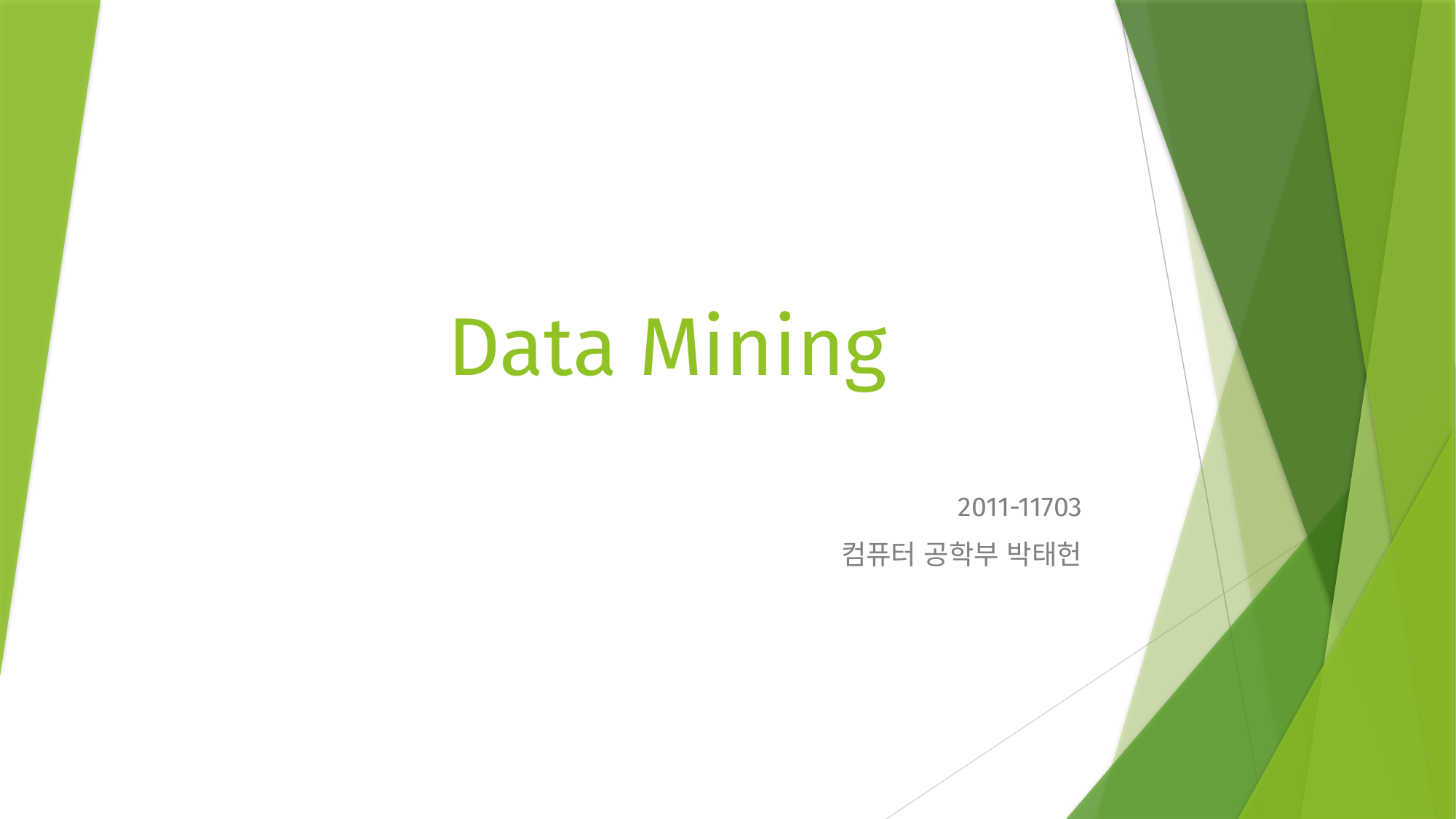

# Data Mining
2011-11703
컴퓨터 공학부 박태헌